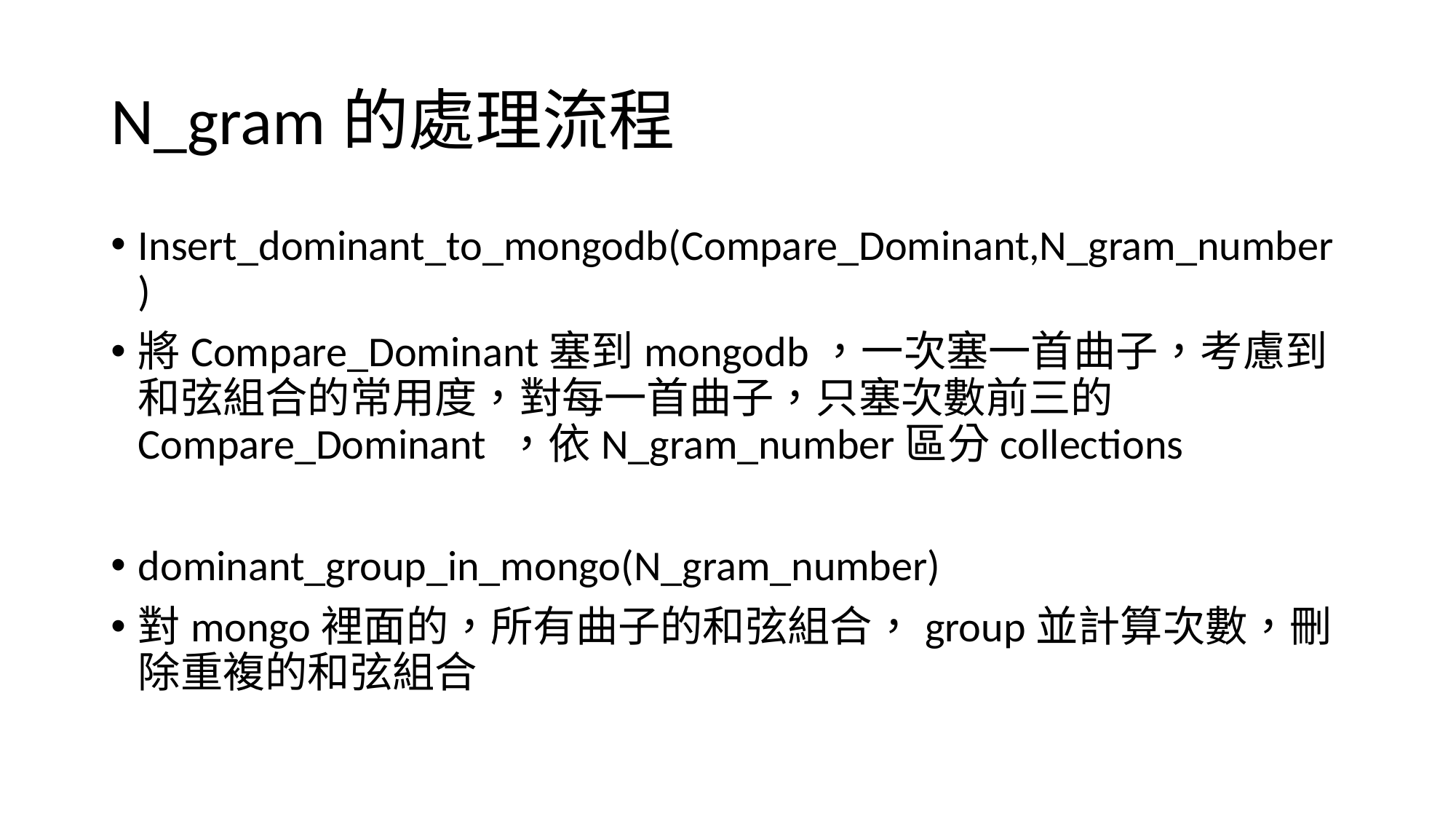

# N_gram的處理流程
Insert_dominant_to_mongodb(Compare_Dominant,N_gram_number)
將Compare_Dominant塞到mongodb，一次塞一首曲子，考慮到和弦組合的常用度，對每一首曲子，只塞次數前三的Compare_Dominant ，依N_gram_number區分collections

dominant_group_in_mongo(N_gram_number)
對mongo裡面的，所有曲子的和弦組合，group並計算次數，刪除重複的和弦組合